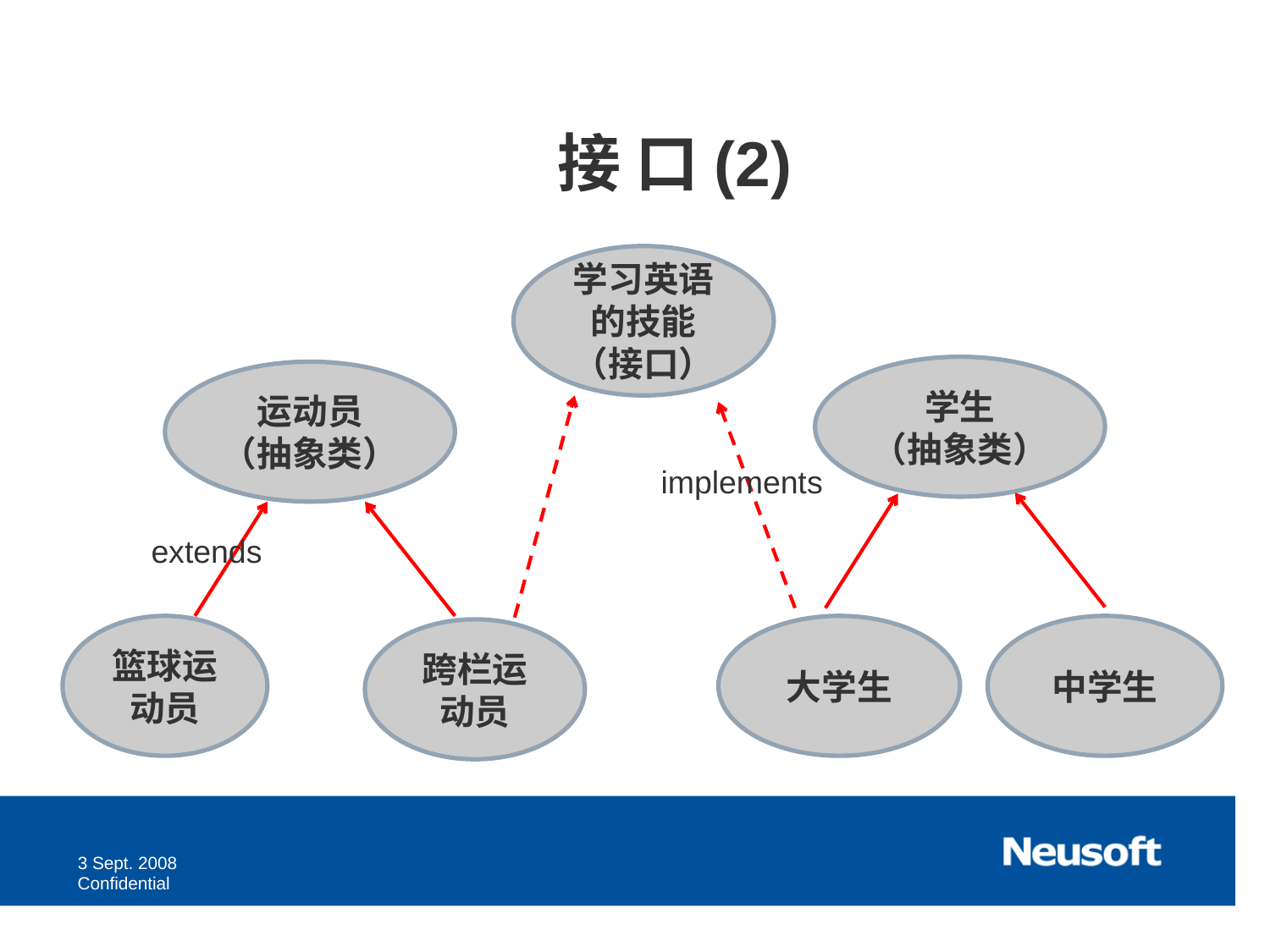

接 口(2)
学习英语的技能
（接口）
学生
（抽象类）
运动员
（抽象类）
implements
extends
篮球运动员
大学生
中学生
跨栏运动员